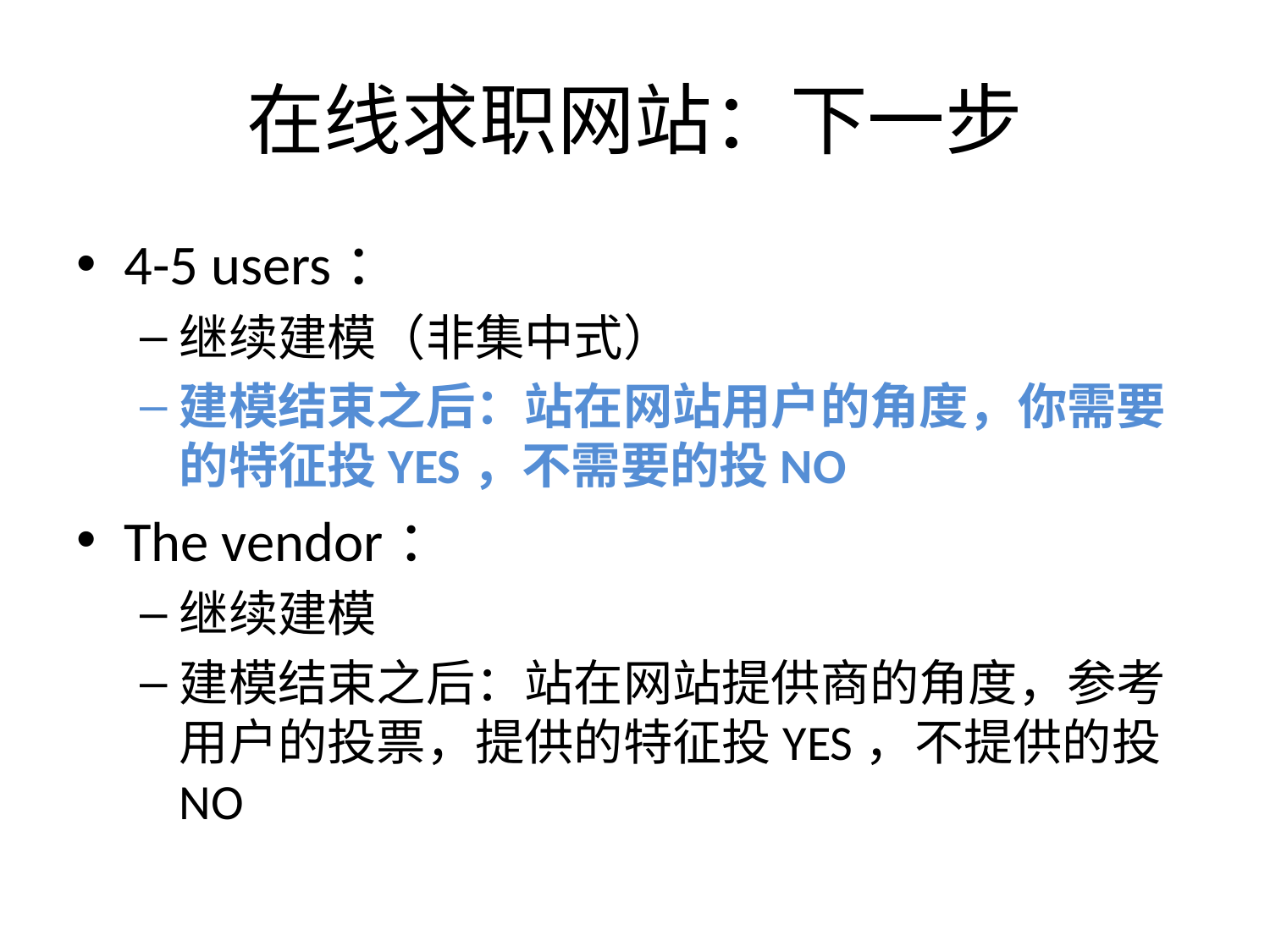

# 在线求职网站：下一步
4-5 users：
继续建模（非集中式）
建模结束之后：站在网站用户的角度，你需要的特征投YES，不需要的投NO
The vendor：
继续建模
建模结束之后：站在网站提供商的角度，参考用户的投票，提供的特征投YES，不提供的投NO